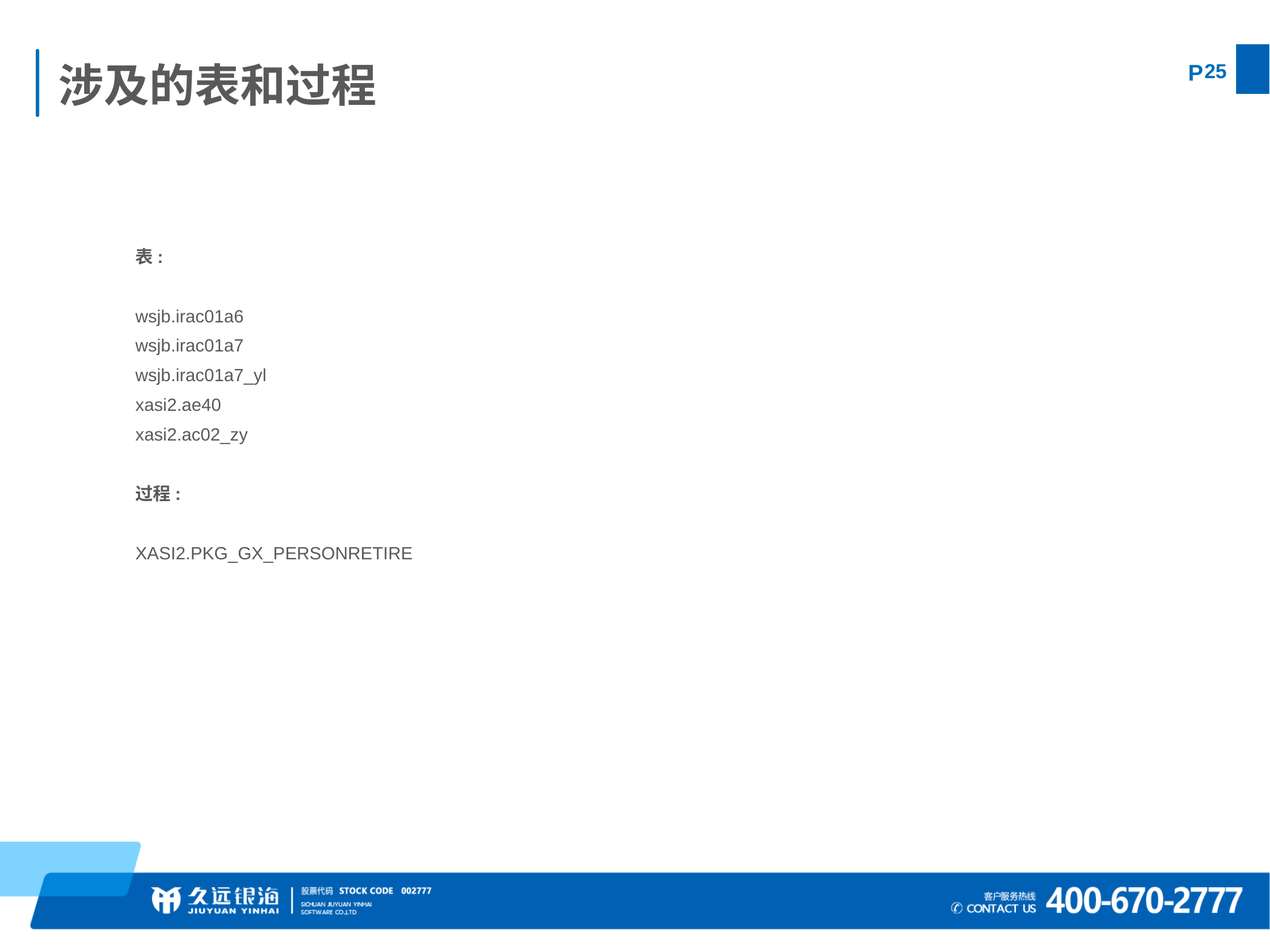

涉及的表和过程
表:

wsjb.irac01a6
wsjb.irac01a7
wsjb.irac01a7_yl
xasi2.ae40
xasi2.ac02_zy

过程:

XASI2.PKG_GX_PERSONRETIRE